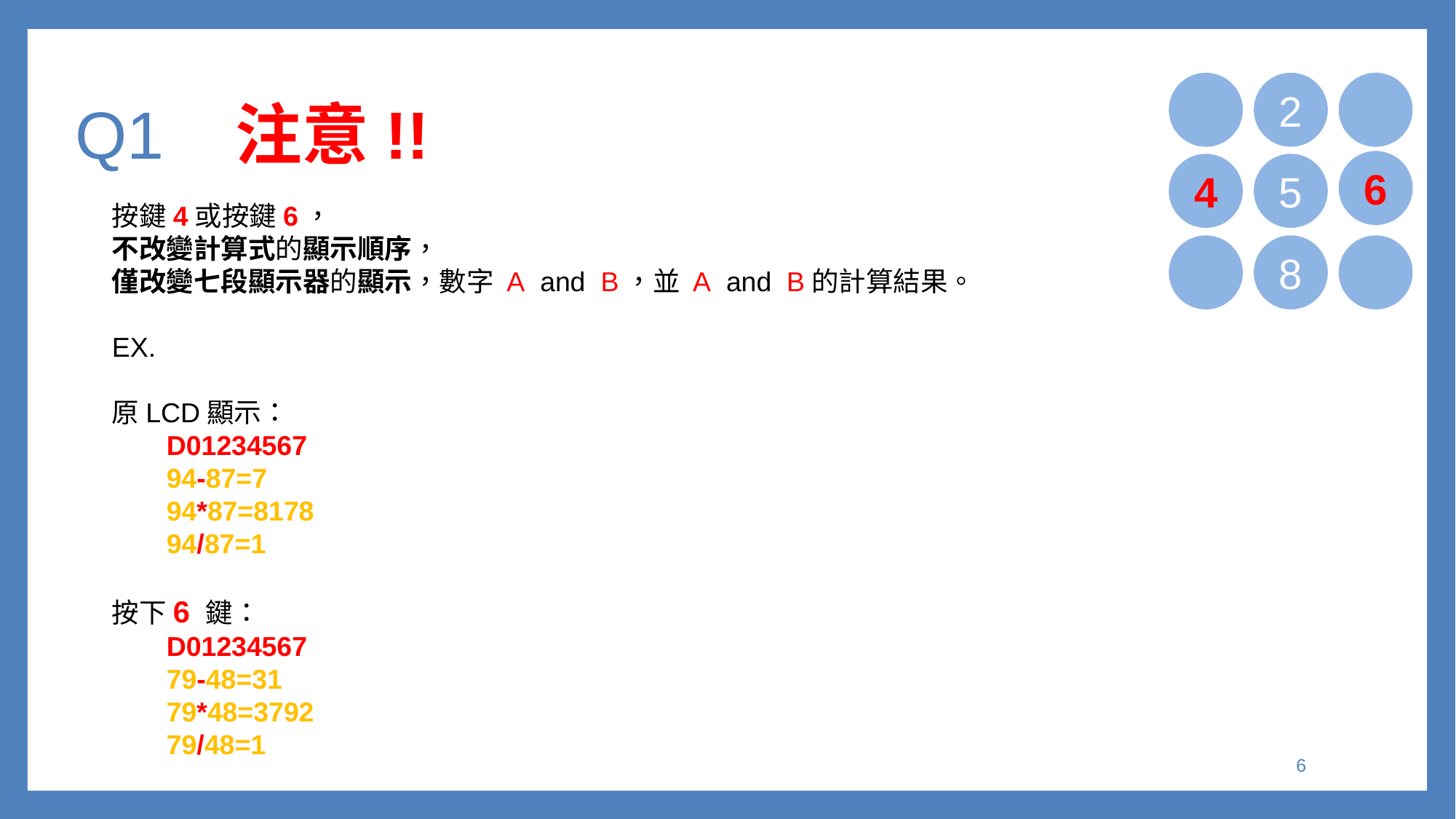

# Q1   注意!!
2

6
5
4

8

按鍵4或按鍵6，
不改變計算式的顯示順序，
僅改變七段顯示器的顯示，數字 A  and  B，並 A  and  B的計算結果。

EX.

原LCD顯示：
D01234567
94-87=7
94*87=8178
94/87=1

按下6 鍵：
D01234567
79-48=31
79*48=3792
79/48=1
6